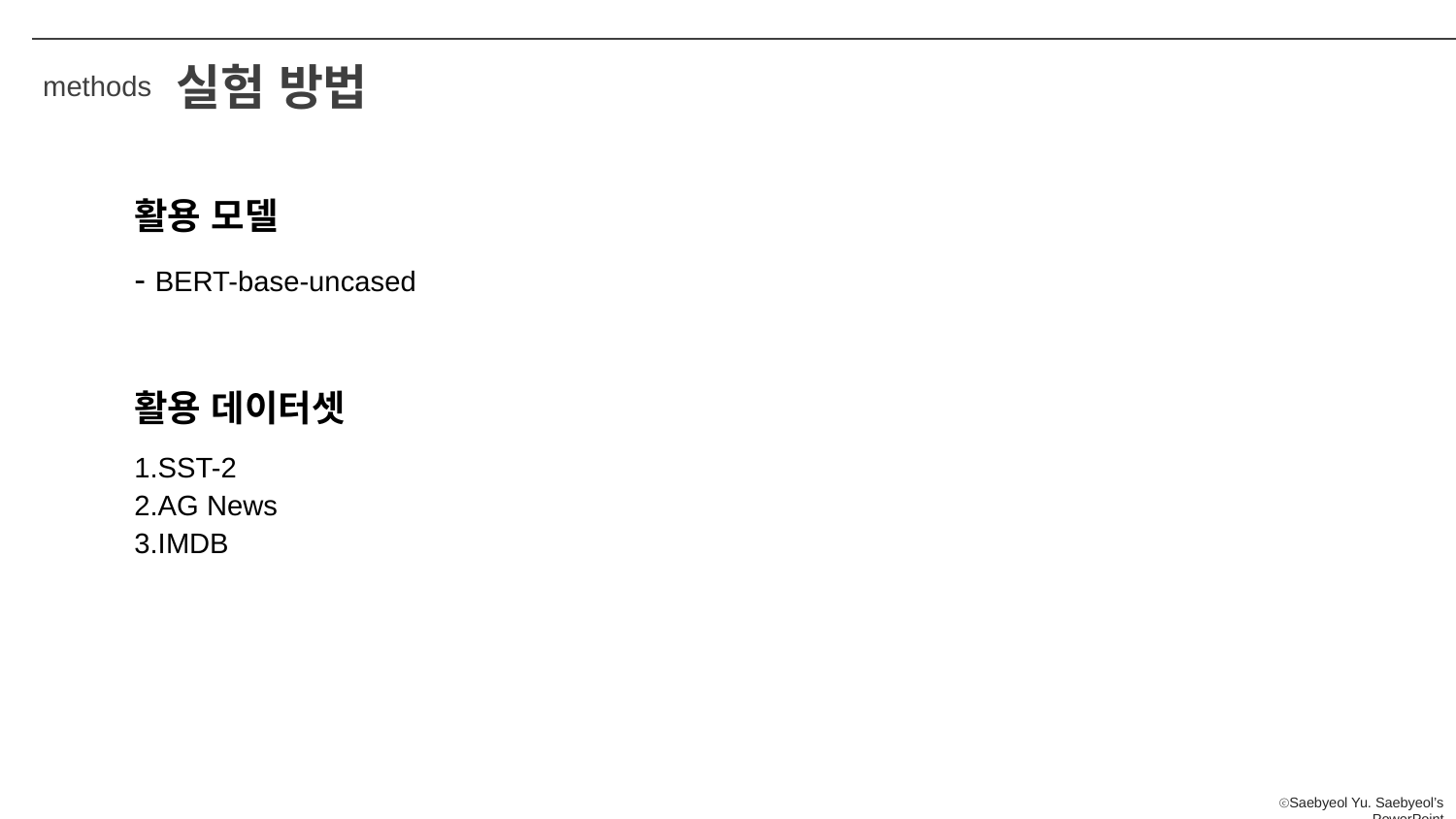

실험 방법
methods
활용 모델
- BERT-base-uncased

활용 데이터셋
1.SST-2
2.AG News
3.IMDB